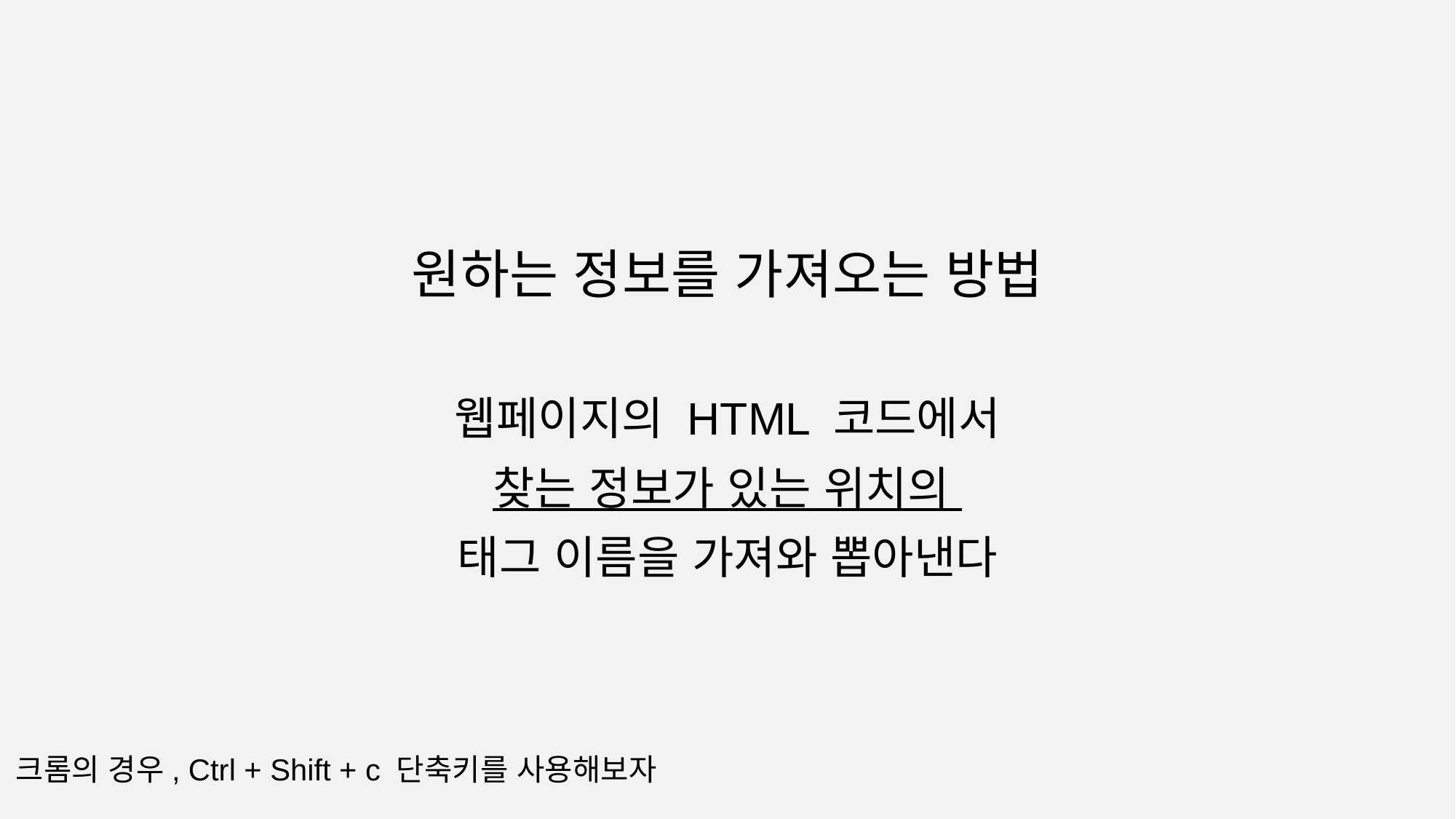

원하는 정보를 가져오는 방법

웹페이지의 HTML 코드에서
찾는 정보가 있는 위치의
태그 이름을 가져와 뽑아낸다
크롬의 경우, Ctrl + Shift + c 단축키를 사용해보자